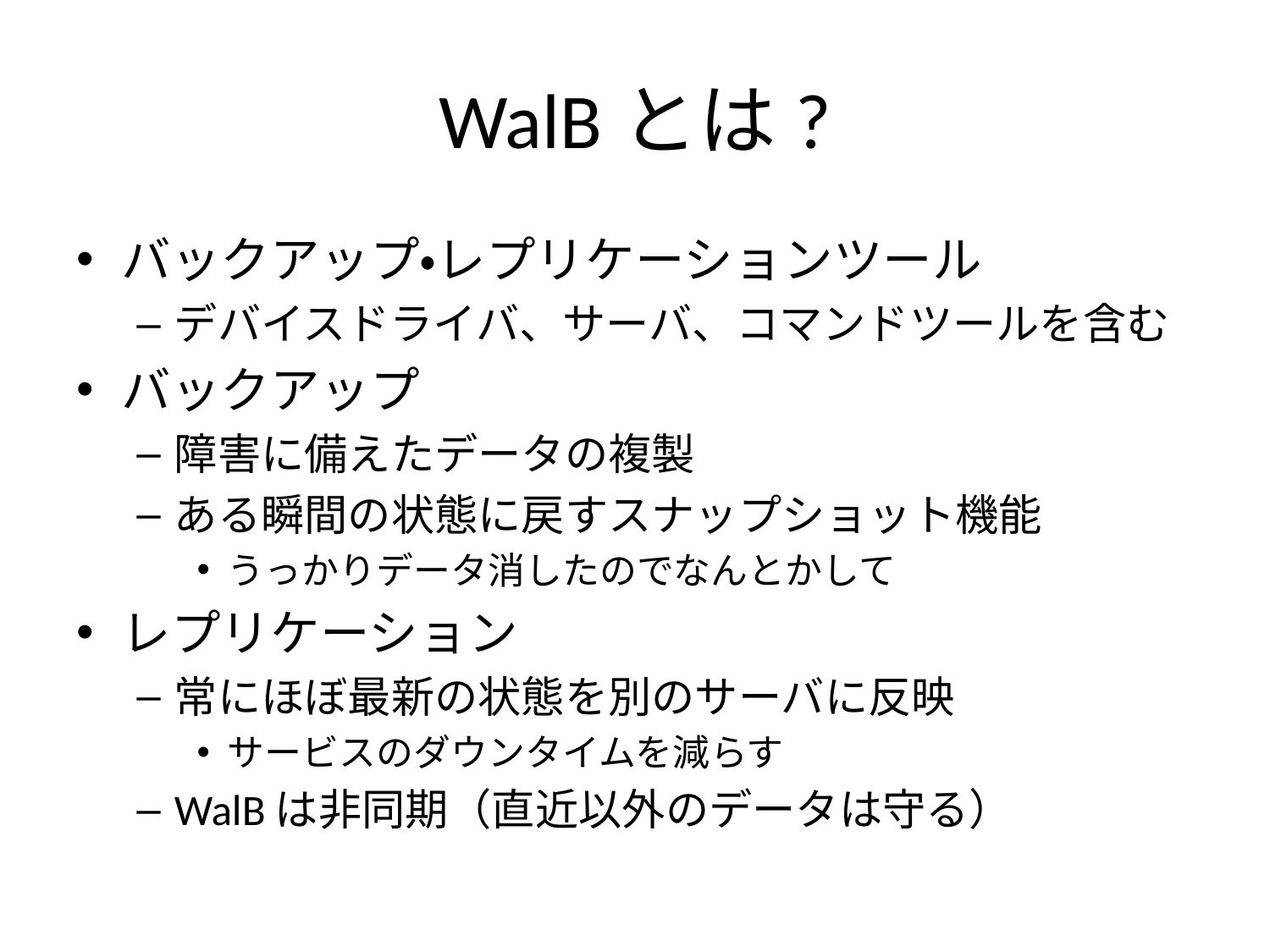

# WalBとは?
バックアップ・レプリケーションツール
デバイスドライバ、サーバ、コマンドツールを含む
バックアップ
障害に備えたデータの複製
ある瞬間の状態に戻すスナップショット機能
うっかりデータ消したのでなんとかして
レプリケーション
常にほぼ最新の状態を別のサーバに反映
サービスのダウンタイムを減らす
WalBは非同期（直近以外のデータは守る）